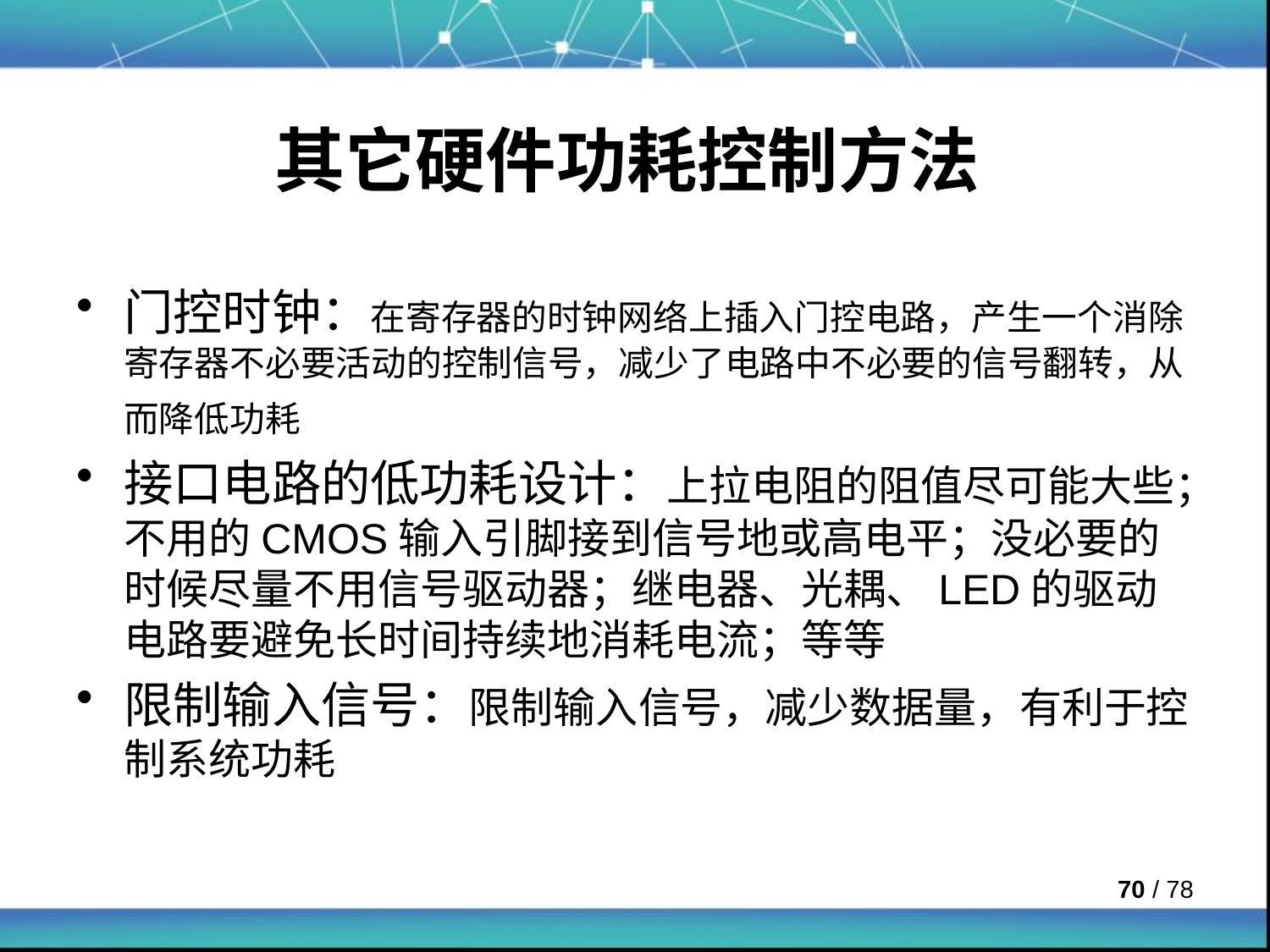

# 其它硬件功耗控制方法
门控时钟：在寄存器的时钟网络上插入门控电路，产生一个消除寄存器不必要活动的控制信号，减少了电路中不必要的信号翻转，从而降低功耗
接口电路的低功耗设计：上拉电阻的阻值尽可能大些；不用的CMOS输入引脚接到信号地或高电平；没必要的时候尽量不用信号驱动器；继电器、光耦、LED的驱动电路要避免长时间持续地消耗电流；等等
限制输入信号：限制输入信号，减少数据量，有利于控制系统功耗
70 / 78